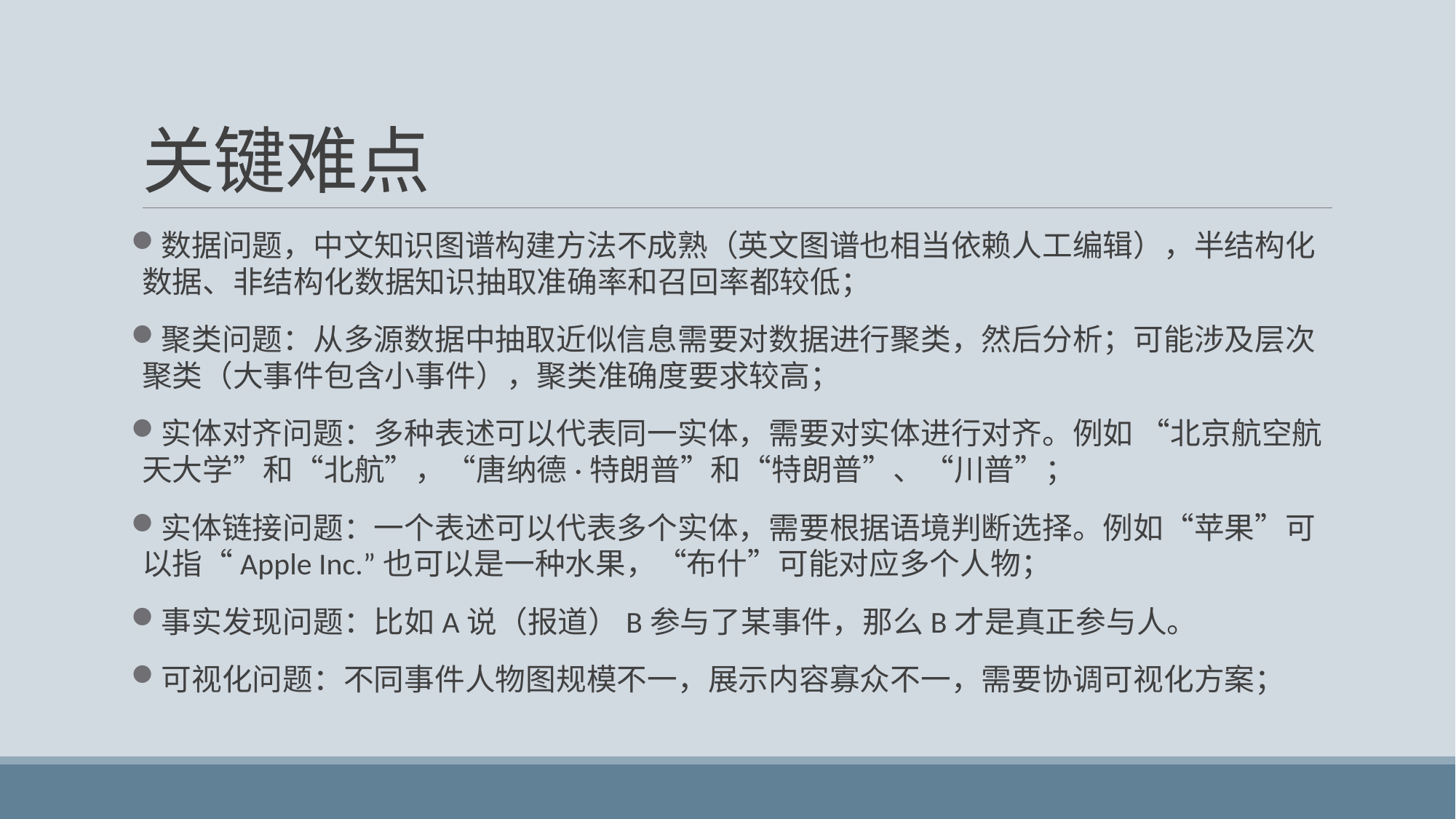

# 关键难点
数据问题，中文知识图谱构建方法不成熟（英文图谱也相当依赖人工编辑），半结构化数据、非结构化数据知识抽取准确率和召回率都较低；
聚类问题：从多源数据中抽取近似信息需要对数据进行聚类，然后分析；可能涉及层次聚类（大事件包含小事件），聚类准确度要求较高；
实体对齐问题：多种表述可以代表同一实体，需要对实体进行对齐。例如 “北京航空航天大学”和“北航”，“唐纳德·特朗普”和“特朗普”、“川普”；
实体链接问题：一个表述可以代表多个实体，需要根据语境判断选择。例如“苹果”可以指“Apple Inc.”也可以是一种水果，“布什”可能对应多个人物；
事实发现问题：比如A说（报道）B参与了某事件，那么B才是真正参与人。
可视化问题：不同事件人物图规模不一，展示内容寡众不一，需要协调可视化方案；